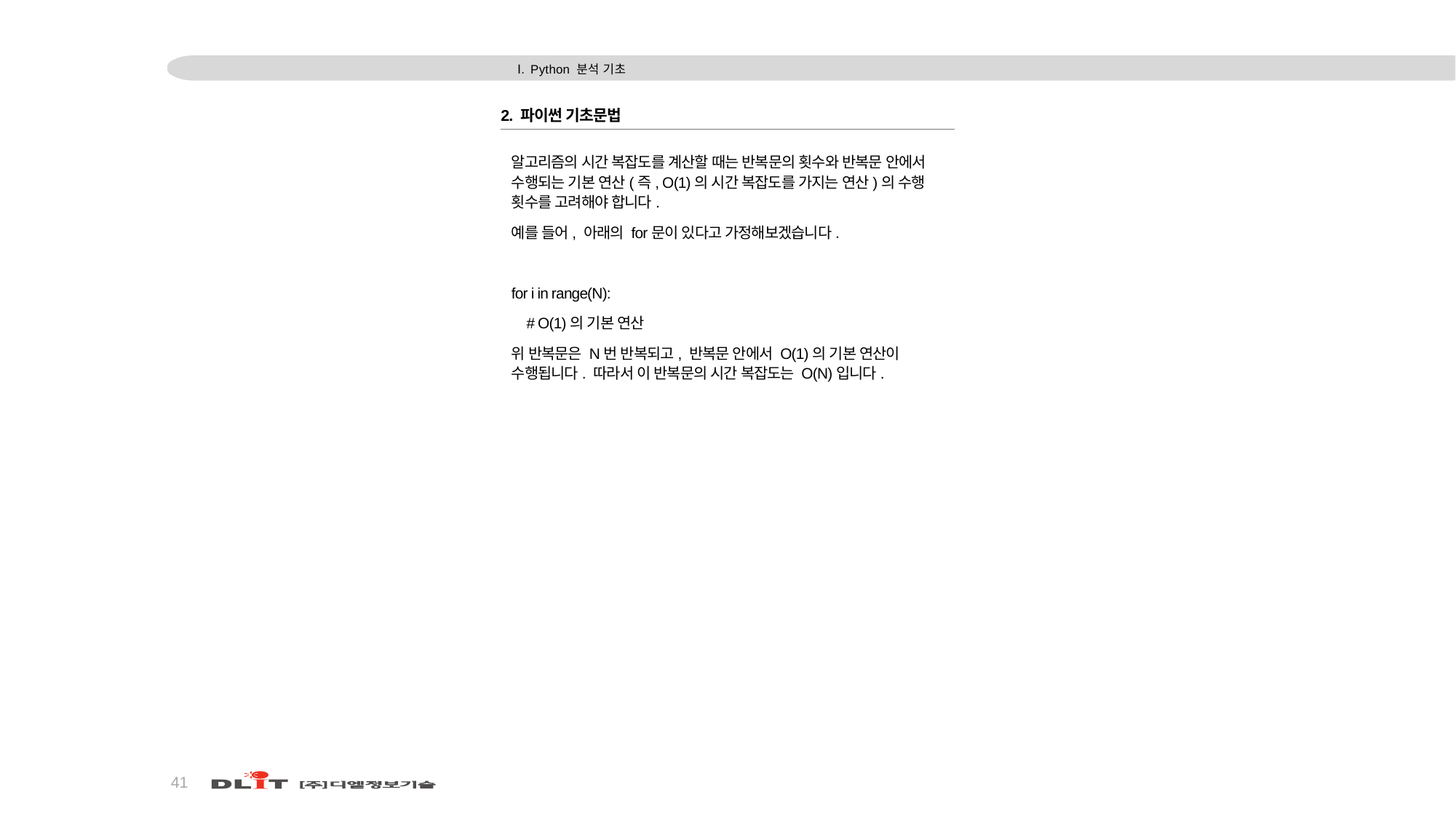

Ⅰ. Python 분석 기초
2. 파이썬 기초문법

알고리즘의 시간 복잡도를 계산할 때는 반복문의 횟수와 반복문 안에서 수행되는 기본 연산(즉, O(1)의 시간 복잡도를 가지는 연산)의 수행 횟수를 고려해야 합니다.
예를 들어, 아래의 for문이 있다고 가정해보겠습니다.

for i in range(N):
    # O(1)의 기본 연산
위 반복문은 N번 반복되고, 반복문 안에서 O(1)의 기본 연산이 수행됩니다. 따라서 이 반복문의 시간 복잡도는 O(N)입니다.
41